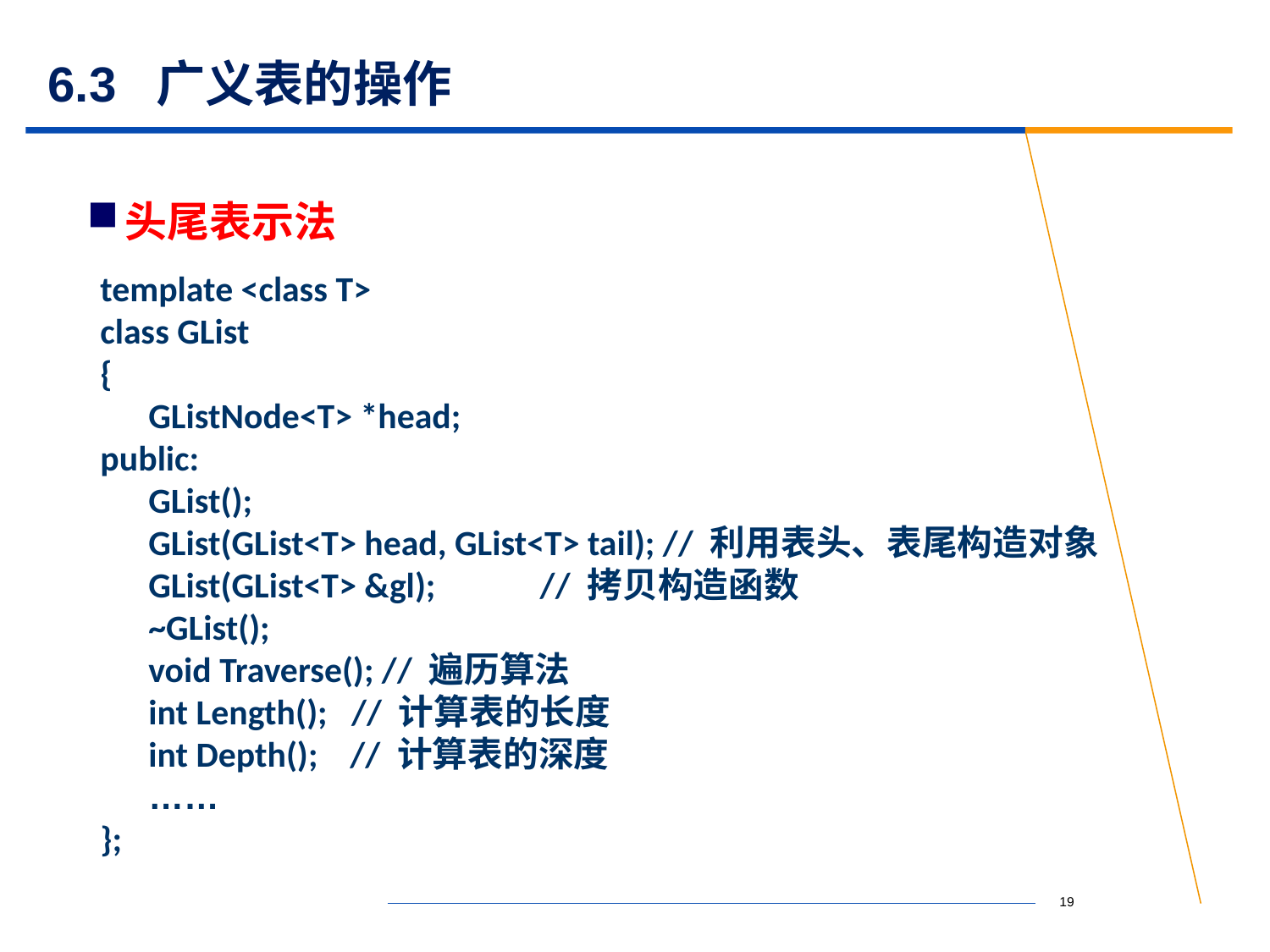

# 6.3  广义表的操作
头尾表示法
template <class T>
class GList
{
      GListNode<T> *head;
public:
      GList();
      GList(GList<T> head, GList<T> tail); // 利用表头、表尾构造对象
      GList(GList<T> &gl);             // 拷贝构造函数
      ~GList();
      void Traverse(); // 遍历算法
      int Length();   // 计算表的长度
      int Depth();    // 计算表的深度
      ……
};